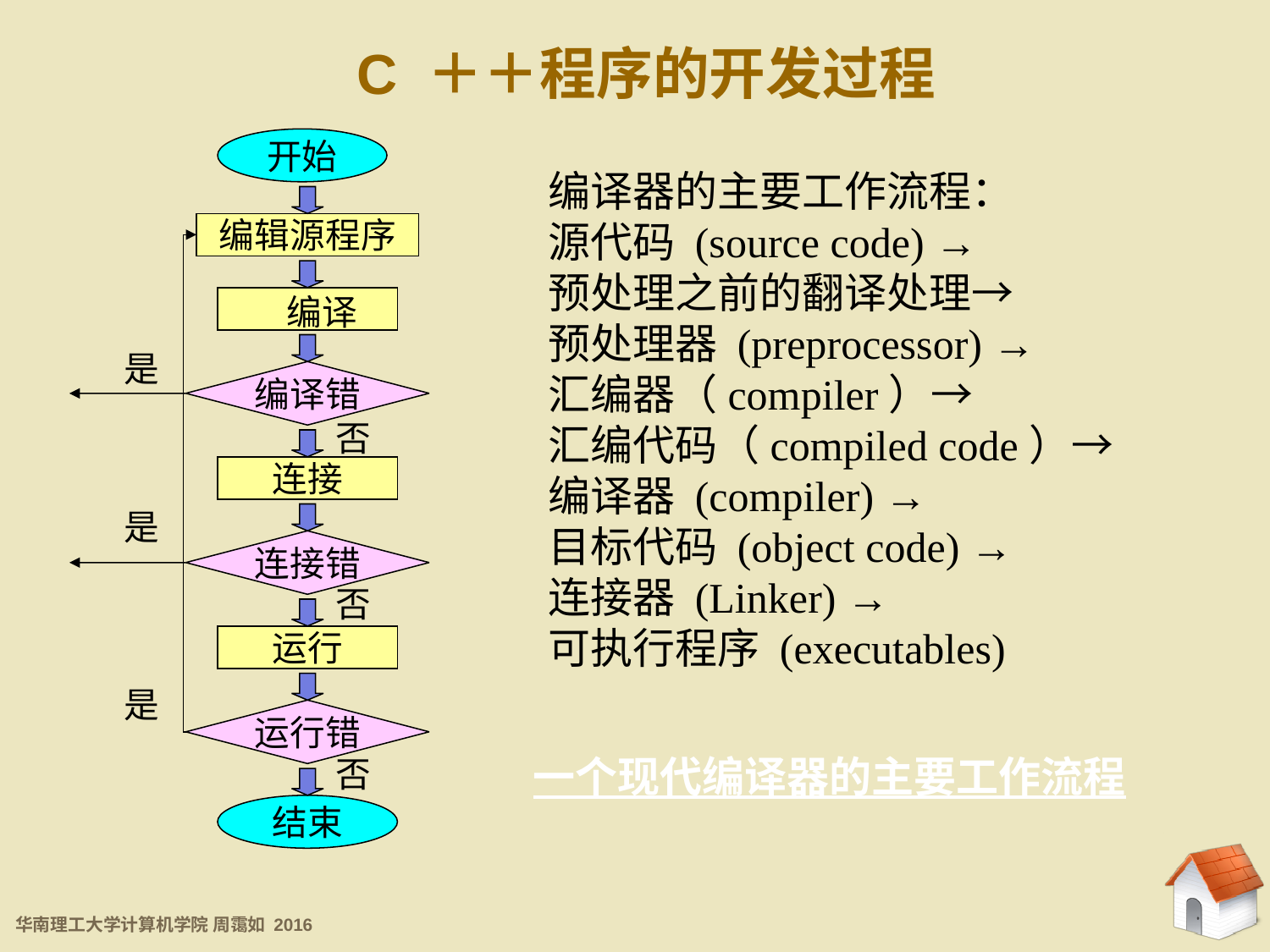

C ＋＋程序的开发过程
开始

编辑源程序

  编译

是
编译错

否

连接
是

连接错

否

运行

是
运行错
否

结束
编译器的主要工作流程：
源代码 (source code) →
预处理之前的翻译处理→
预处理器 (preprocessor) →
汇编器（compiler）→
汇编代码（compiled code）→
编译器 (compiler) →
目标代码 (object code) →
连接器 (Linker) →
可执行程序 (executables)
一个现代编译器的主要工作流程